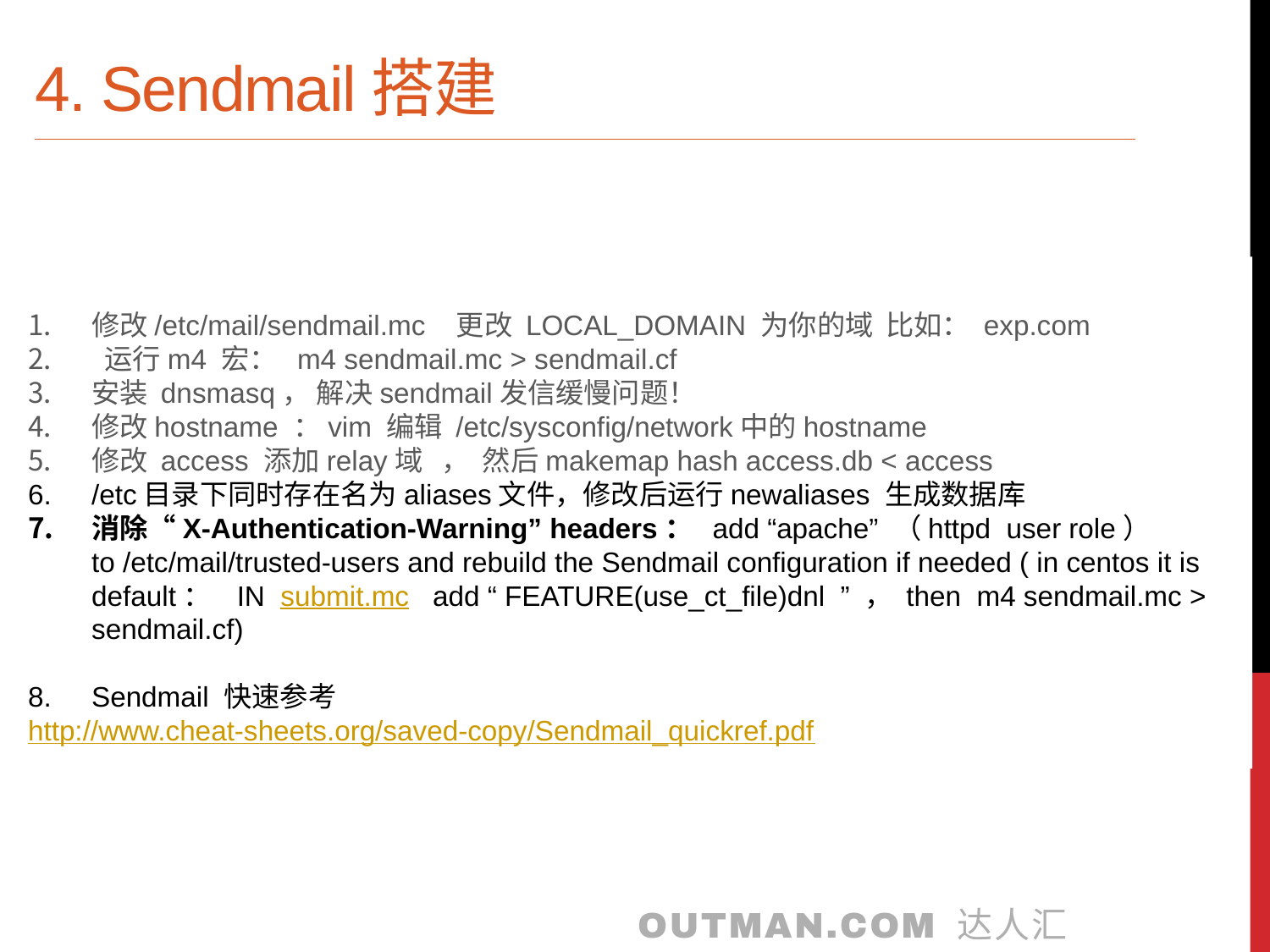

4. Sendmail搭建

修改/etc/mail/sendmail.mc   更改 LOCAL_DOMAIN 为你的域  比如： exp.com
 运行m4 宏：  m4 sendmail.mc > sendmail.cf
安装 dnsmasq， 解决sendmail发信缓慢问题！
修改hostname ：vim 编辑 /etc/sysconfig/network中的hostname
修改 access 添加relay域   ，  然后makemap hash access.db < access
/etc目录下同时存在名为aliases文件，修改后运行newaliases 生成数据库
消除“X-Authentication-Warning” headers：  add “apache” （httpd  user role） to /etc/mail/trusted-users and rebuild the Sendmail configuration if needed ( in centos it is default：   IN  submit.mc   add “ FEATURE(use_ct_file)dnl  ” ， then  m4 sendmail.mc > sendmail.cf)

Sendmail 快速参考
http://www.cheat-sheets.org/saved-copy/Sendmail_quickref.pdf
Outman.com 达人汇